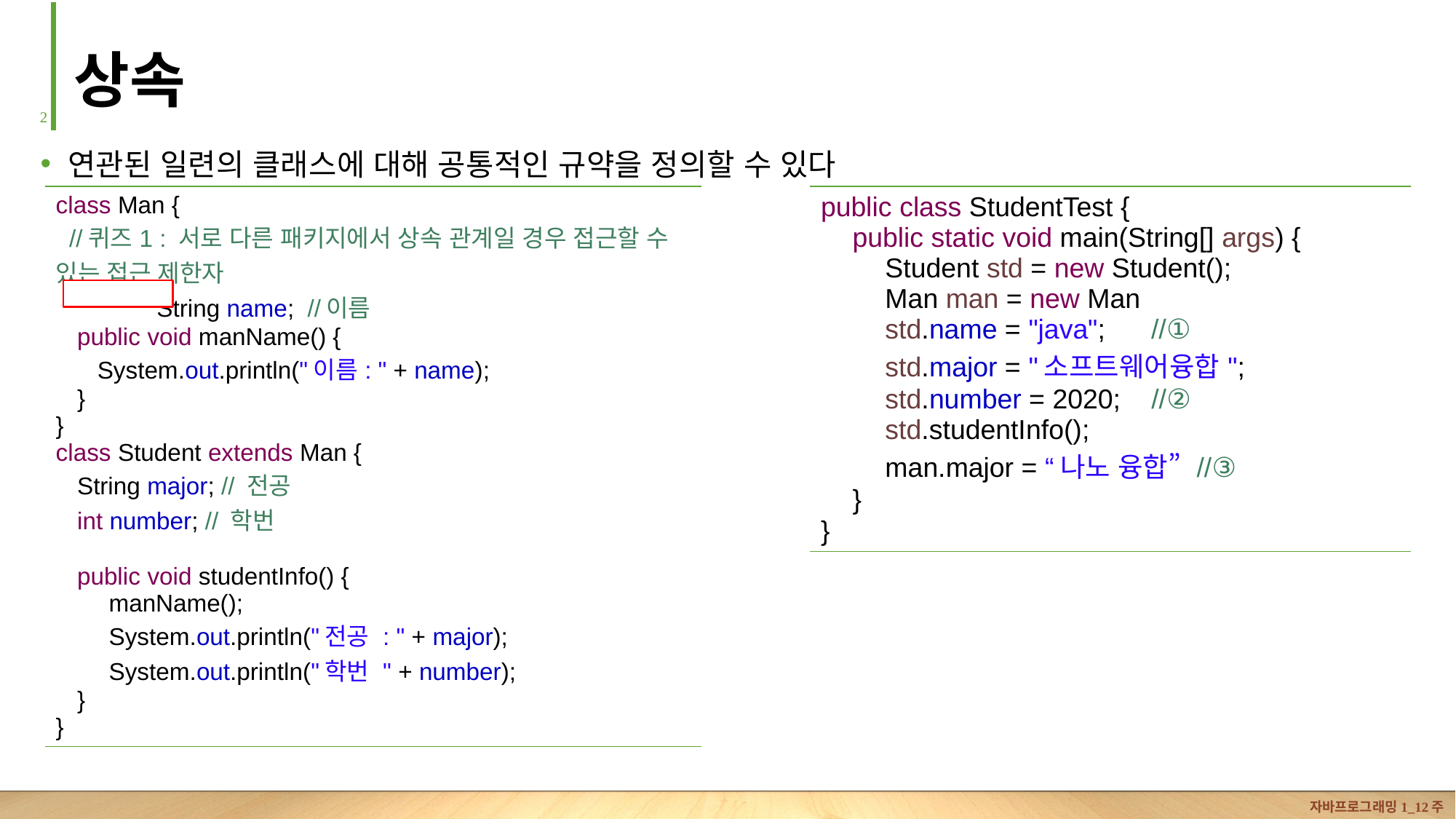

# 상속
2
연관된 일련의 클래스에 대해 공통적인 규약을 정의할 수 있다
| class Man { //퀴즈1 : 서로 다른 패키지에서 상속 관계일 경우 접근할 수 있는 접근 제한자 String name; //이름 public void manName() { System.out.println("이름: " + name); } } class Student extends Man { String major; // 전공 int number; // 학번 public void studentInfo() { manName(); System.out.println("전공 : " + major); System.out.println("학번 " + number); } } |
| --- |
| public class StudentTest { public static void main(String[] args) { Student std = new Student(); Man man = new Man std.name = "java"; //① std.major = "소프트웨어융합"; std.number = 2020; //② std.studentInfo(); man.major = “나노 융합” //③ } } |
| --- |

자바프로그래밍1_12주